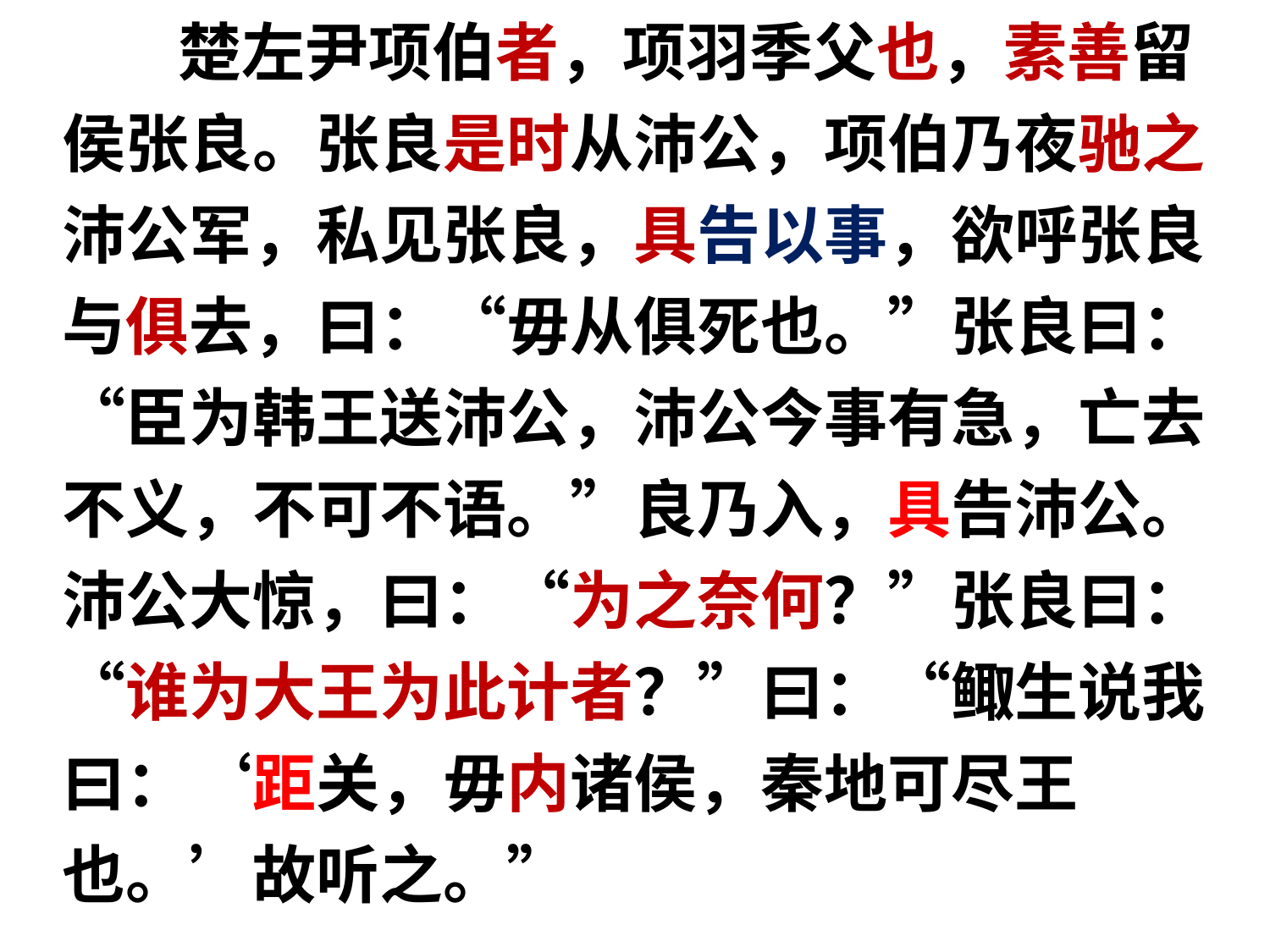

楚左尹项伯者，项羽季父也，素善留侯张良。张良是时从沛公，项伯乃夜驰之沛公军，私见张良，具告以事，欲呼张良与俱去，曰：“毋从俱死也。”张良曰：“臣为韩王送沛公，沛公今事有急，亡去不义，不可不语。”良乃入，具告沛公。沛公大惊，曰：“为之奈何？”张良曰：“谁为大王为此计者？”曰：“鲰生说我曰：‘距关，毋内诸侯，秦地可尽王也。’故听之。”